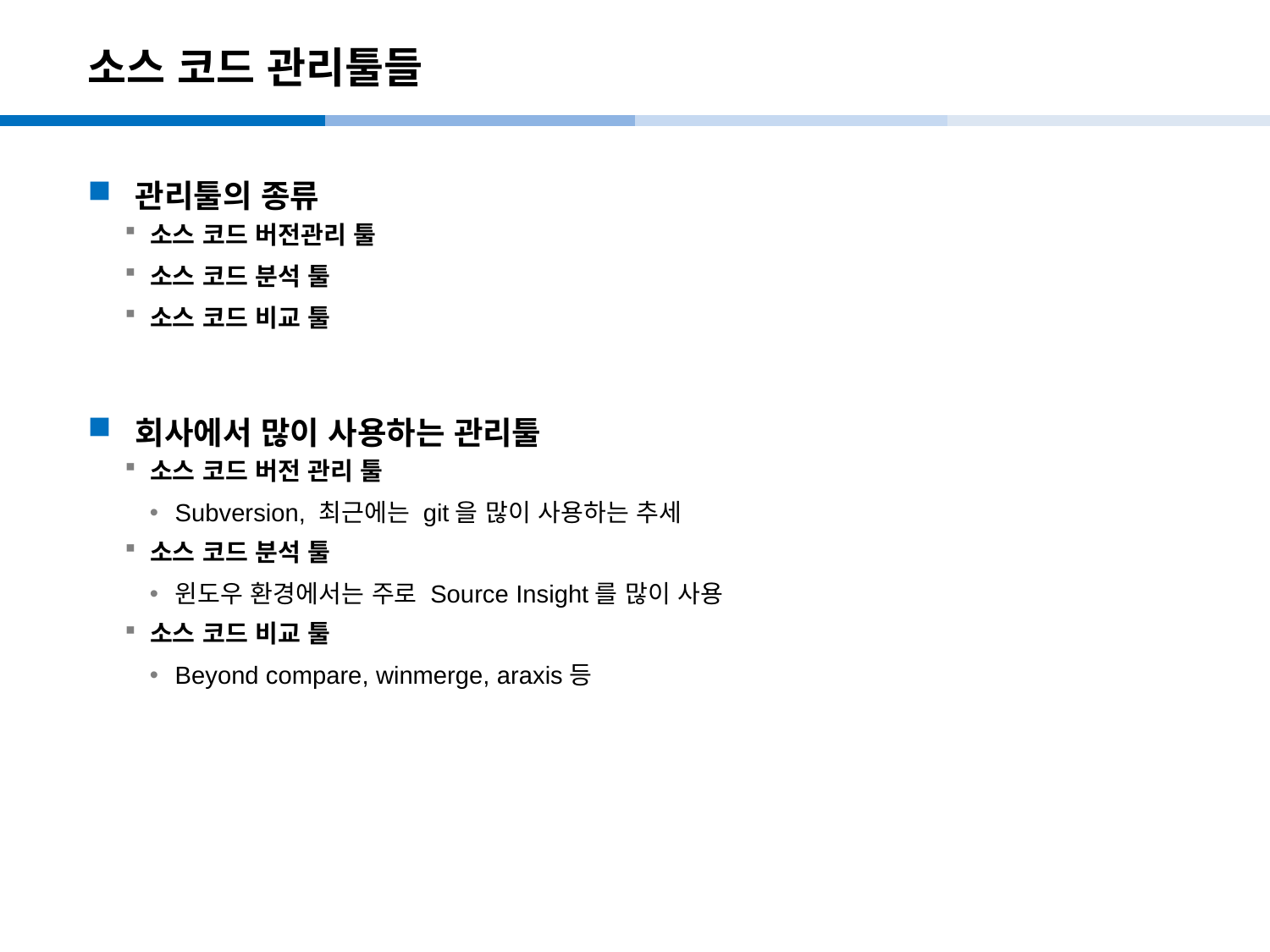

# 소스 코드 관리툴들
관리툴의 종류
소스 코드 버전관리 툴
소스 코드 분석 툴
소스 코드 비교 툴

회사에서 많이 사용하는 관리툴
소스 코드 버전 관리 툴
Subversion, 최근에는 git을 많이 사용하는 추세
소스 코드 분석 툴
윈도우 환경에서는 주로 Source Insight를 많이 사용
소스 코드 비교 툴
Beyond compare, winmerge, araxis등